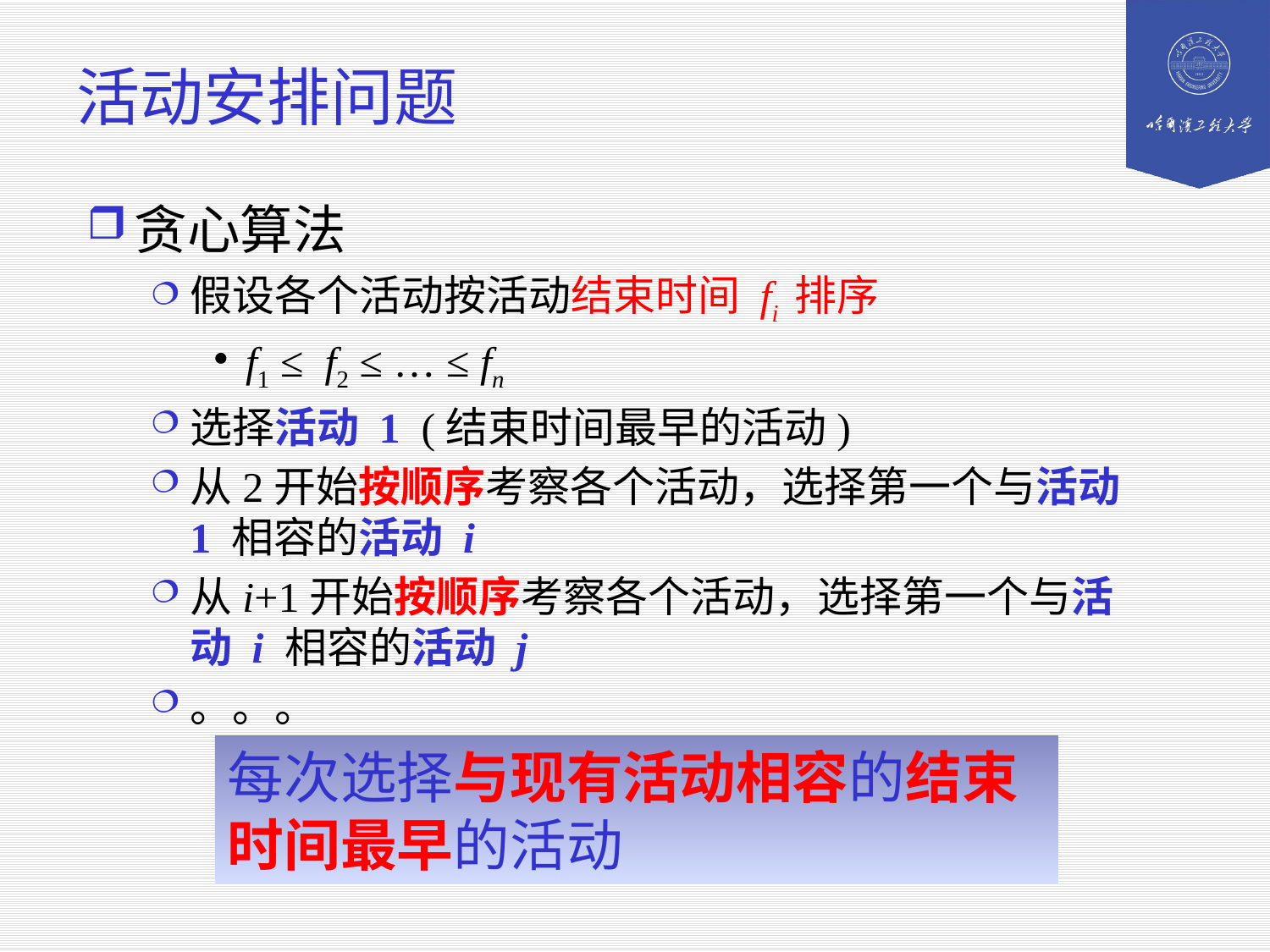

# 活动安排问题
贪心算法
假设各个活动按活动结束时间 fi 排序
f1 ≤  f2 ≤ … ≤ fn
选择活动 1  (结束时间最早的活动)
从2开始按顺序考察各个活动，选择第一个与活动 1 相容的活动 i
从i+1开始按顺序考察各个活动，选择第一个与活动 i 相容的活动 j
。。。

每次选择与现有活动相容的结束时间最早的活动